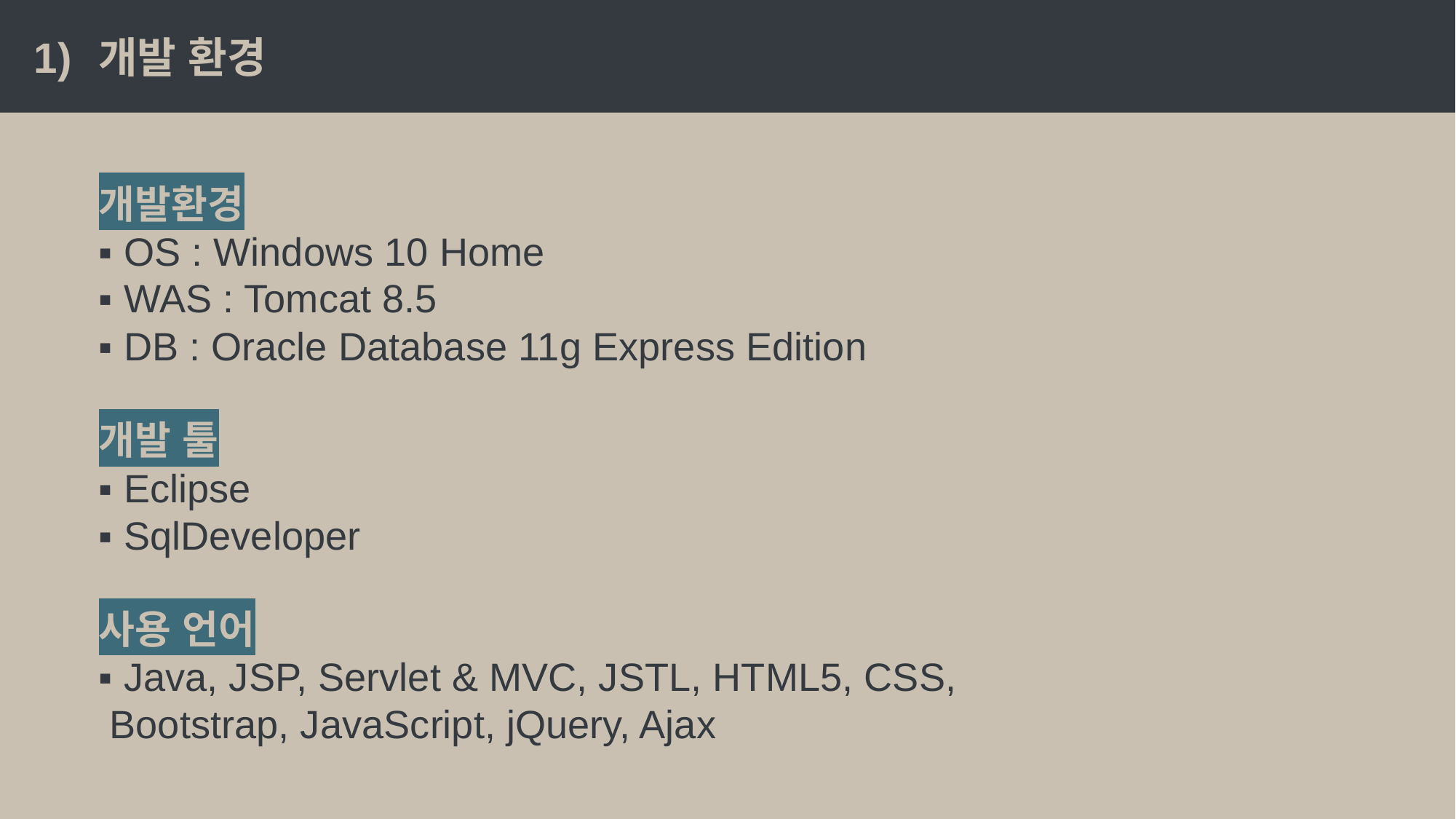

1)
개발 환경
개발환경
▪ OS : Windows 10 Home
▪ WAS : Tomcat 8.5
▪ DB : Oracle Database 11g Express Edition

개발 툴
▪ Eclipse
▪ SqlDeveloper

사용 언어
▪ Java, JSP, Servlet & MVC, JSTL, HTML5, CSS,
 Bootstrap, JavaScript, jQuery, Ajax